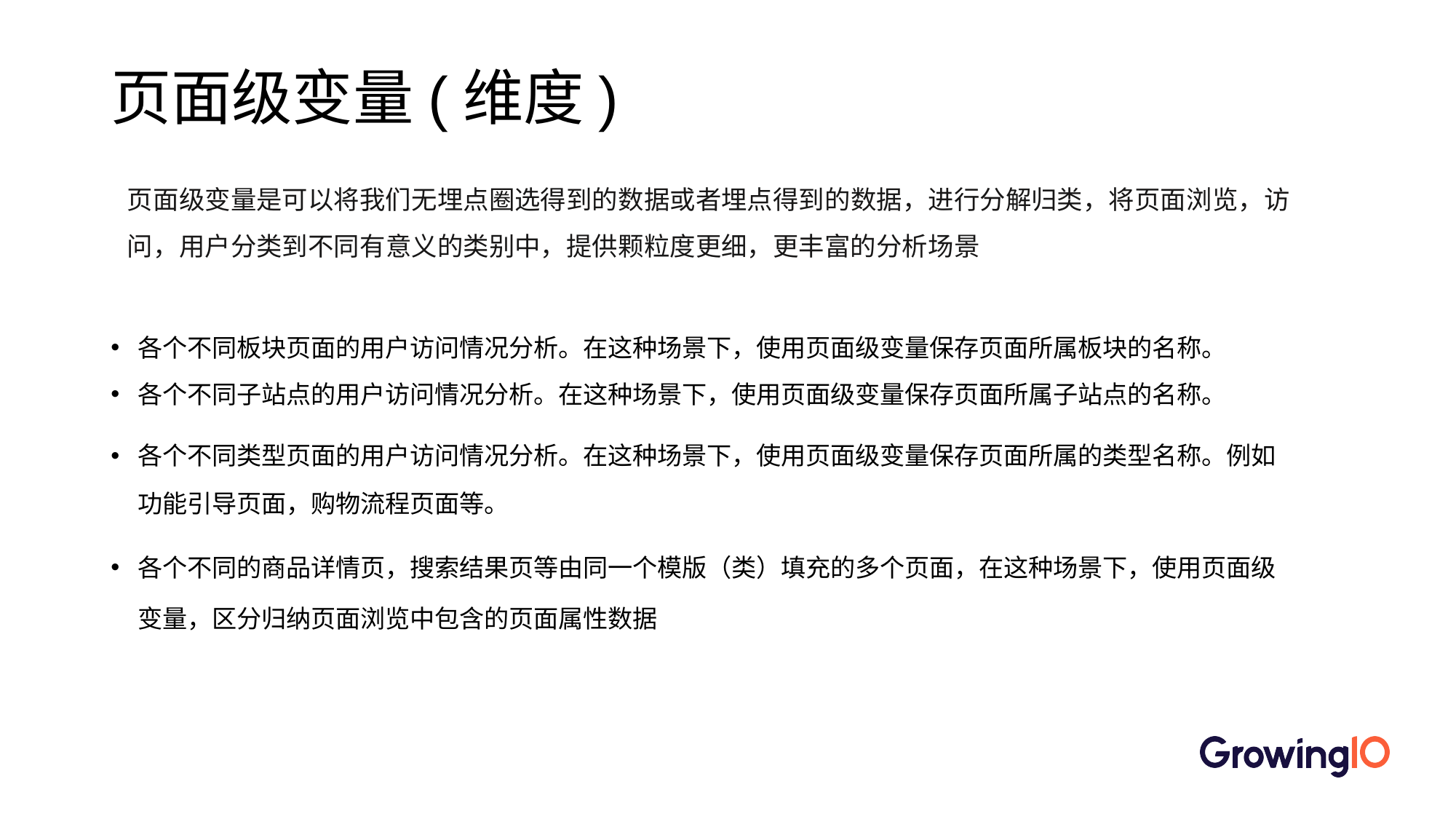

# 页面级变量(维度)
页面级变量是可以将我们无埋点圈选得到的数据或者埋点得到的数据，进行分解归类，将页面浏览，访问，用户分类到不同有意义的类别中，提供颗粒度更细，更丰富的分析场景
各个不同板块页面的用户访问情况分析。在这种场景下，使用页面级变量保存页面所属板块的名称。
各个不同子站点的用户访问情况分析。在这种场景下，使用页面级变量保存页面所属子站点的名称。
各个不同类型页面的用户访问情况分析。在这种场景下，使用页面级变量保存页面所属的类型名称。例如功能引导页面，购物流程页面等。
各个不同的商品详情页，搜索结果页等由同一个模版（类）填充的多个页面，在这种场景下，使用页面级变量，区分归纳页面浏览中包含的页面属性数据